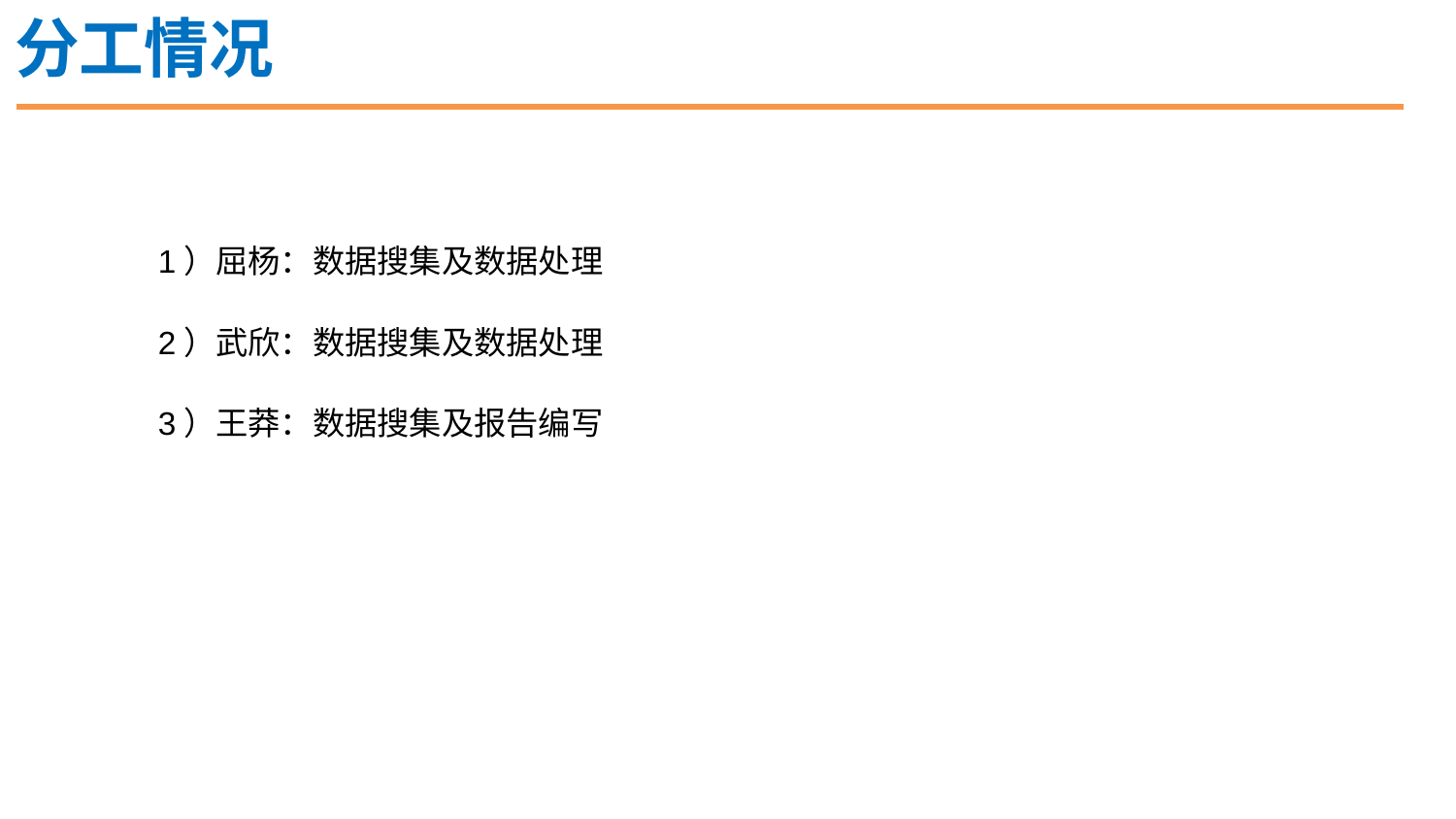

分工情况

1）屈杨：数据搜集及数据处理
2）武欣：数据搜集及数据处理
3）王莽：数据搜集及报告编写